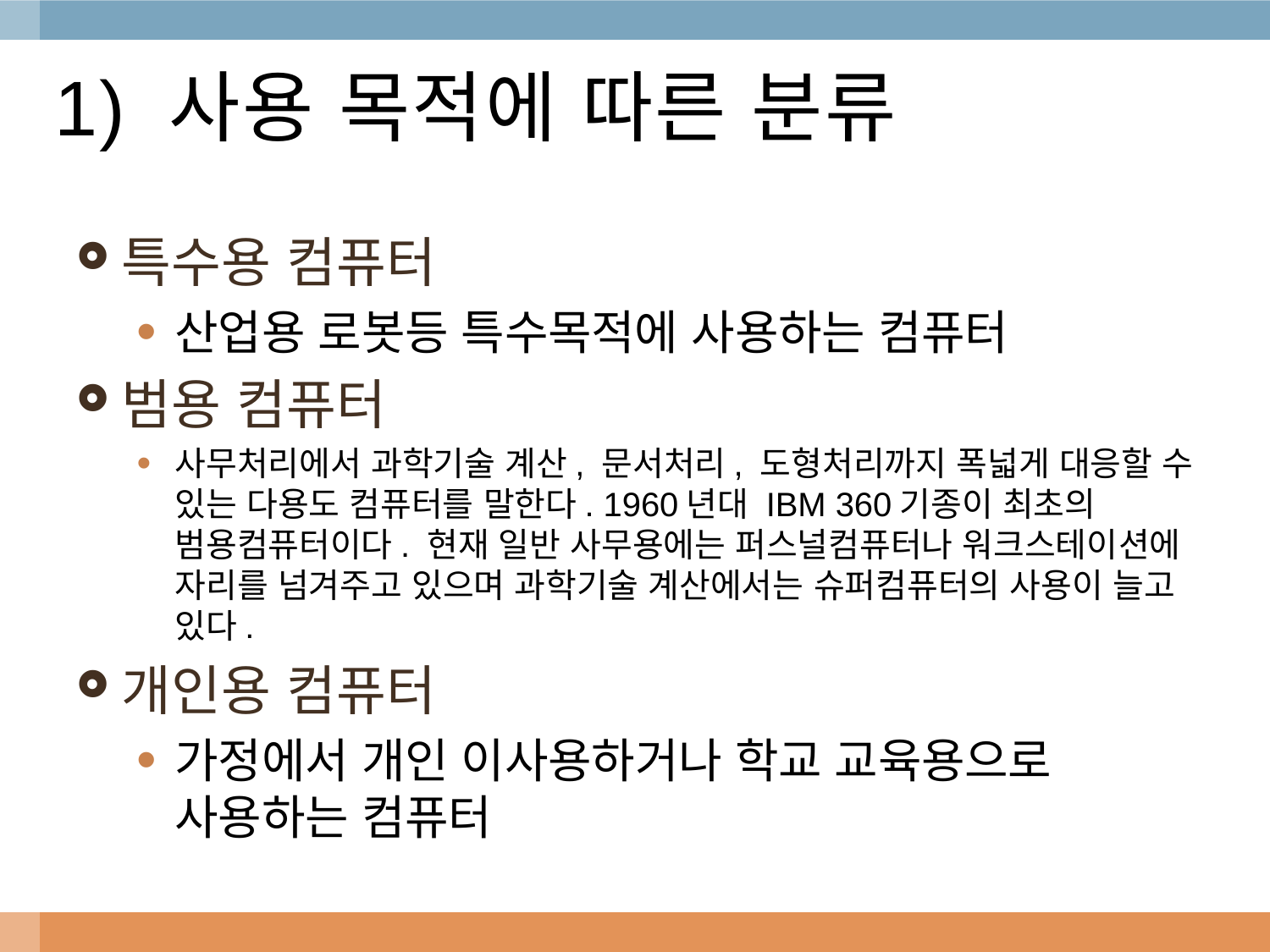

# 1) 사용 목적에 따른 분류
특수용 컴퓨터
산업용 로봇등 특수목적에 사용하는 컴퓨터
범용 컴퓨터
사무처리에서 과학기술 계산, 문서처리, 도형처리까지 폭넓게 대응할 수 있는 다용도 컴퓨터를 말한다. 1960년대 IBM 360기종이 최초의 범용컴퓨터이다. 현재 일반 사무용에는 퍼스널컴퓨터나 워크스테이션에 자리를 넘겨주고 있으며 과학기술 계산에서는 슈퍼컴퓨터의 사용이 늘고 있다.
개인용 컴퓨터
가정에서 개인 이사용하거나 학교 교육용으로 사용하는 컴퓨터